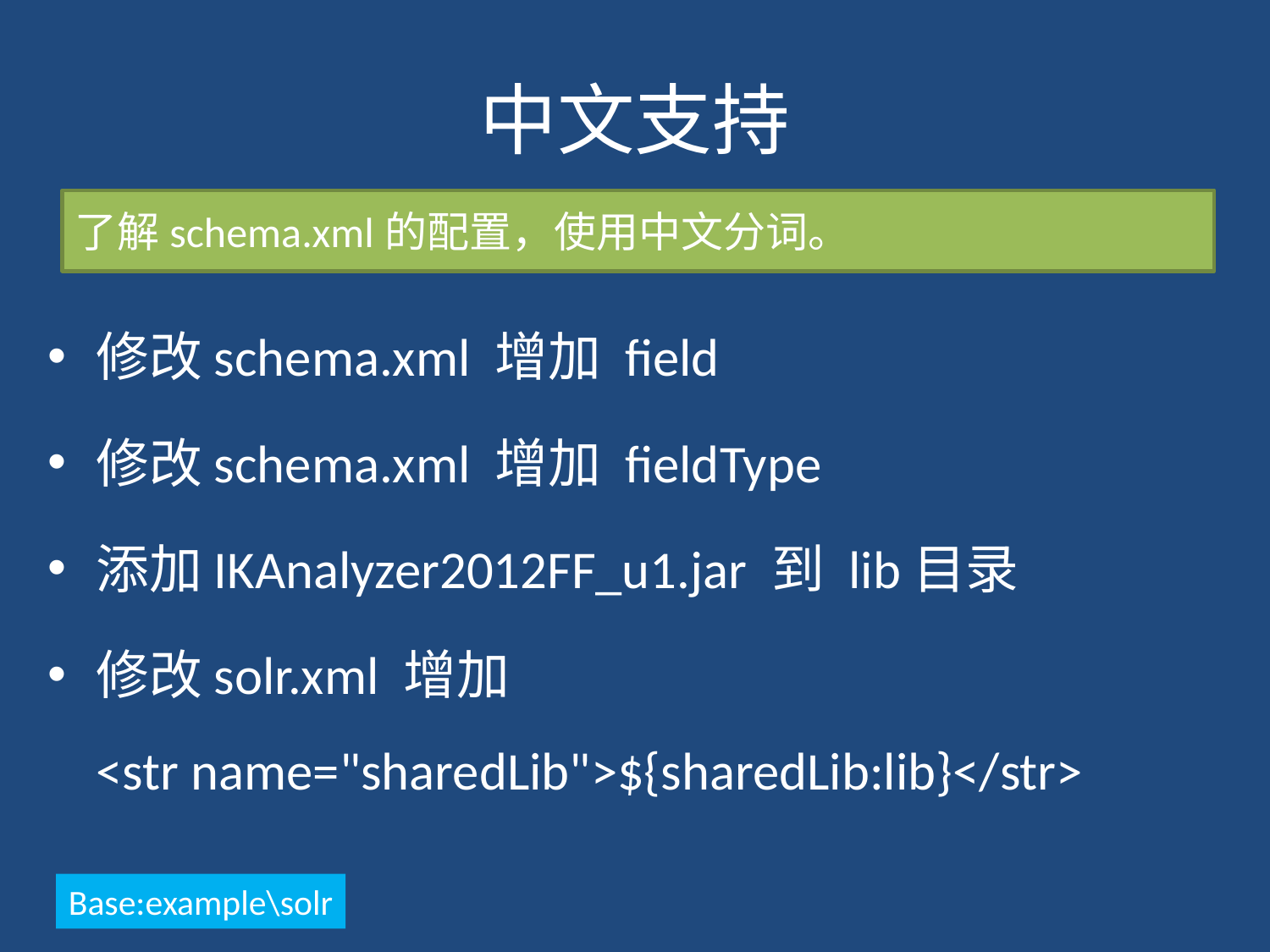

# 中文支持
了解schema.xml的配置，使用中文分词。
修改schema.xml 增加 field
修改schema.xml 增加 fieldType
添加IKAnalyzer2012FF_u1.jar 到 lib目录
修改solr.xml 增加
<str name="sharedLib">${sharedLib:lib}</str>
Base:example\solr